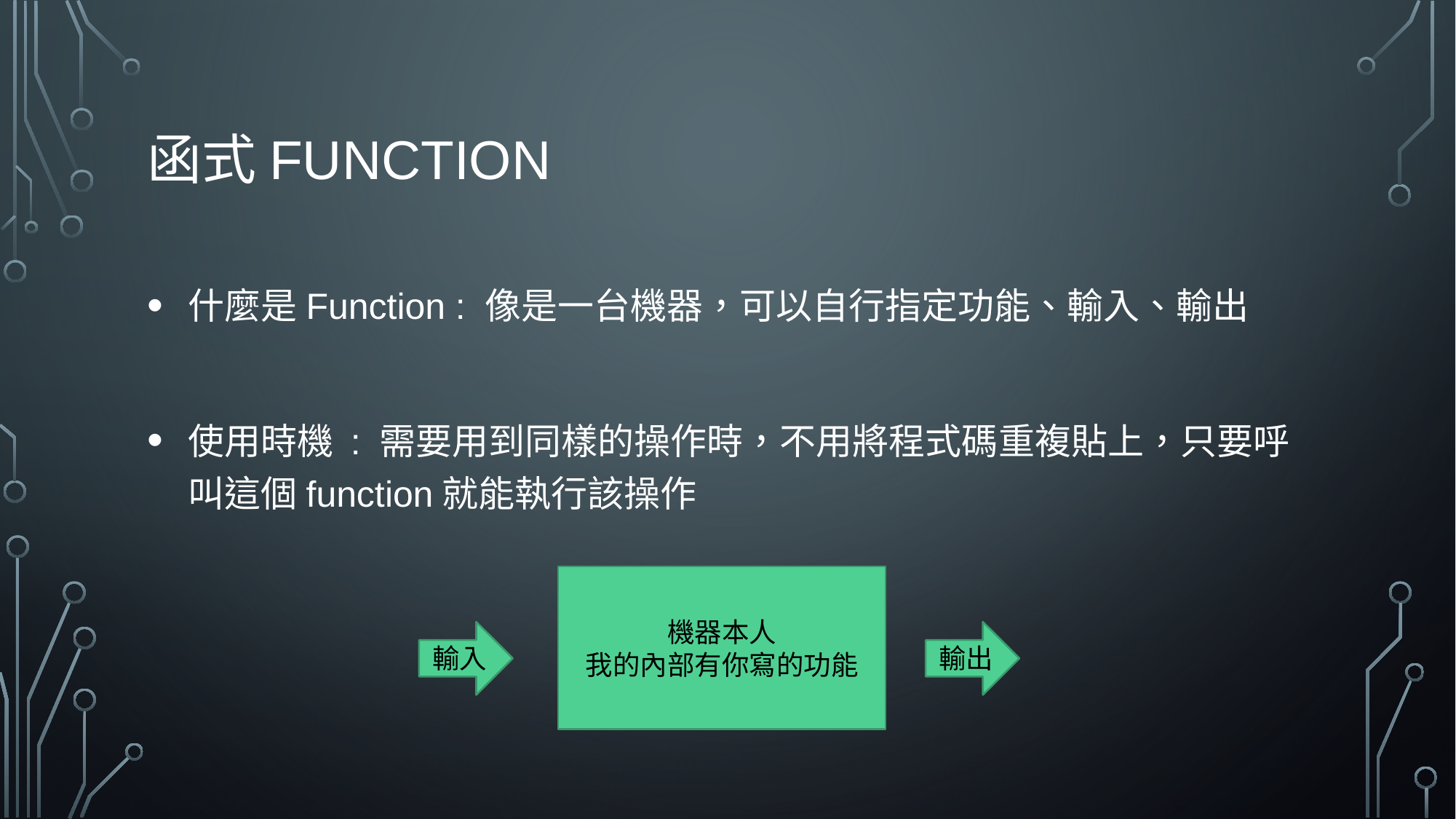

# 函式Function
什麼是Function : 像是一台機器，可以自行指定功能、輸入、輸出

使用時機 : 需要用到同樣的操作時，不用將程式碼重複貼上，只要呼叫這個function就能執行該操作

機器本人
我的內部有你寫的功能

輸入
輸出